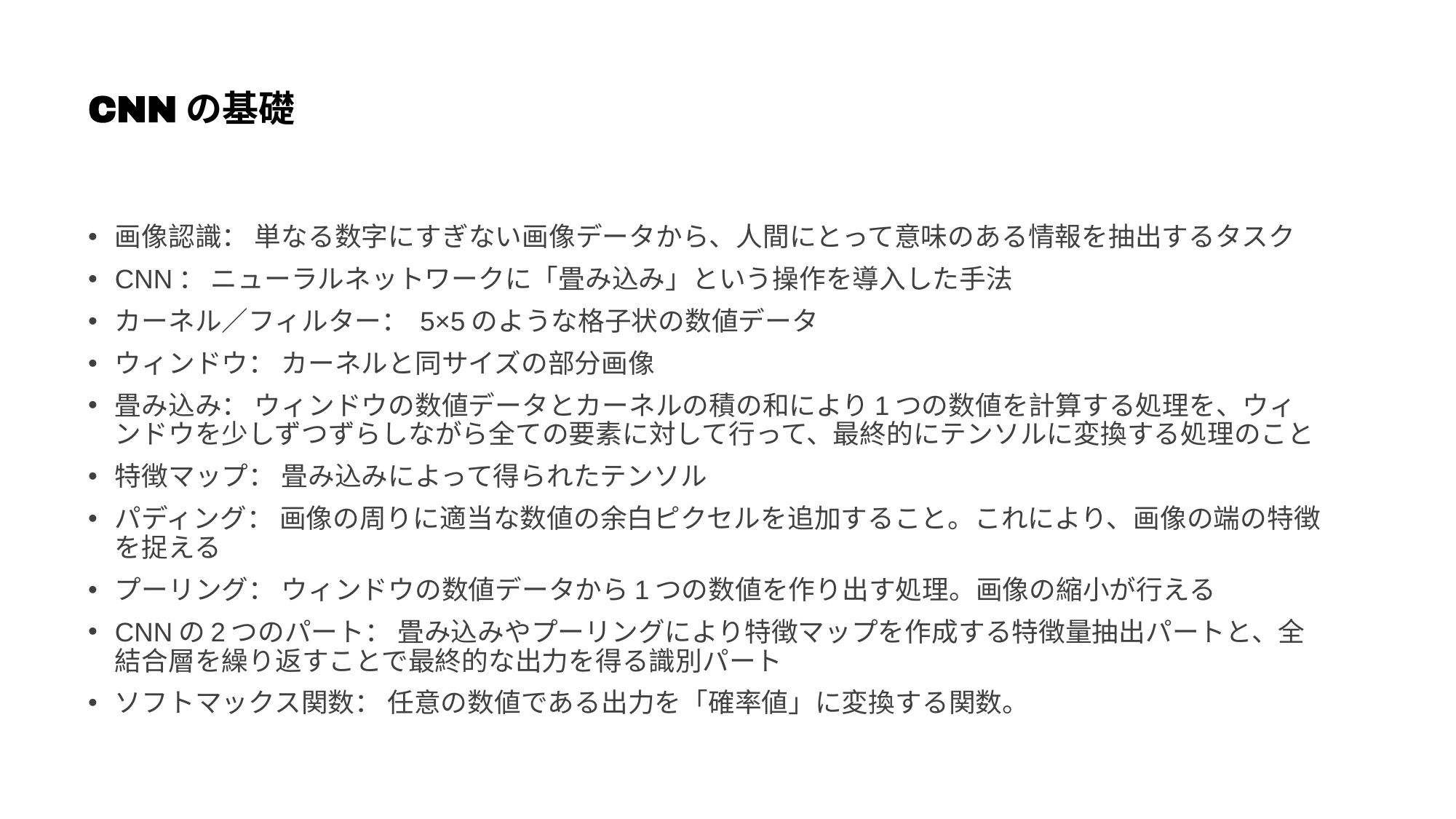

# CNNの基礎
画像認識： 単なる数字にすぎない画像データから、人間にとって意味のある情報を抽出するタスク
CNN： ニューラルネットワークに「畳み込み」という操作を導入した手法
カーネル／フィルター： 5×5のような格子状の数値データ
ウィンドウ： カーネルと同サイズの部分画像
畳み込み： ウィンドウの数値データとカーネルの積の和により1つの数値を計算する処理を、ウィンドウを少しずつずらしながら全ての要素に対して行って、最終的にテンソルに変換する処理のこと
特徴マップ： 畳み込みによって得られたテンソル
パディング： 画像の周りに適当な数値の余白ピクセルを追加すること。これにより、画像の端の特徴を捉える
プーリング： ウィンドウの数値データから1つの数値を作り出す処理。画像の縮小が行える
CNNの2つのパート： 畳み込みやプーリングにより特徴マップを作成する特徴量抽出パートと、全結合層を繰り返すことで最終的な出力を得る識別パート
ソフトマックス関数： 任意の数値である出力を「確率値」に変換する関数。